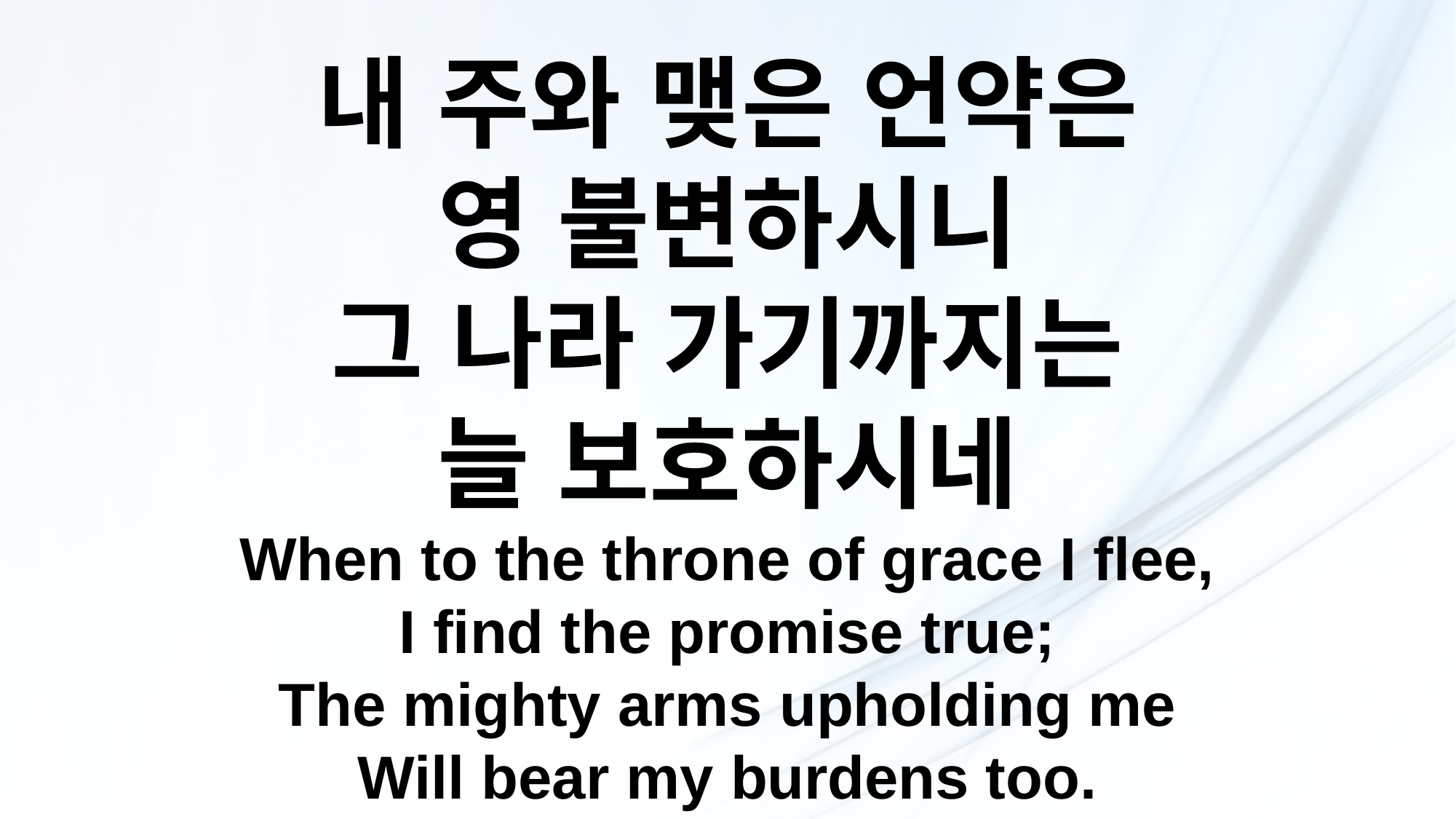

내 주와 맺은 언약은
영 불변하시니
그 나라 가기까지는
늘 보호하시네
When to the throne of grace I flee,
I find the promise true;
The mighty arms upholding me
Will bear my burdens too.